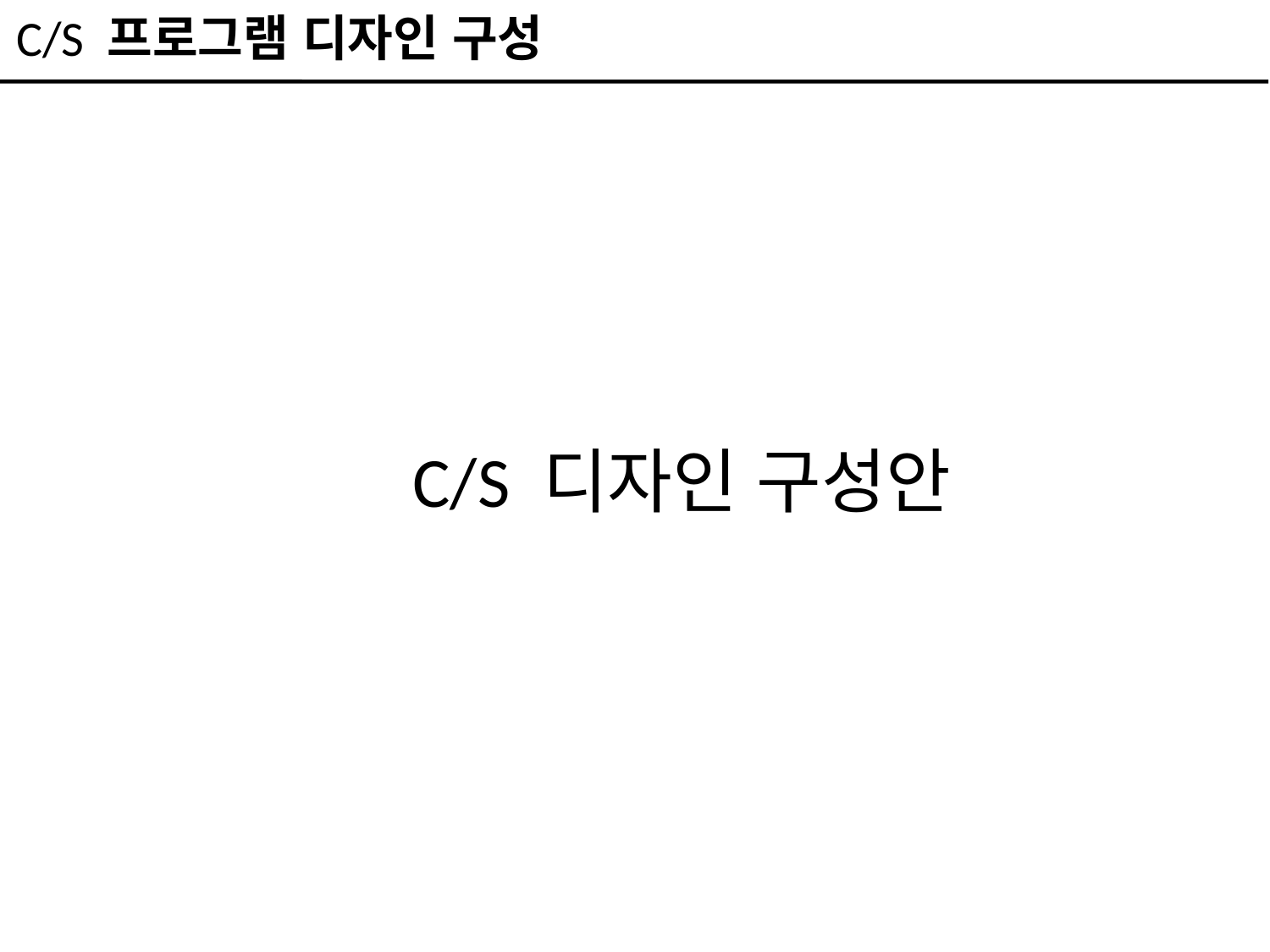

C/S 프로그램 디자인 구성

C/S 디자인 구성안